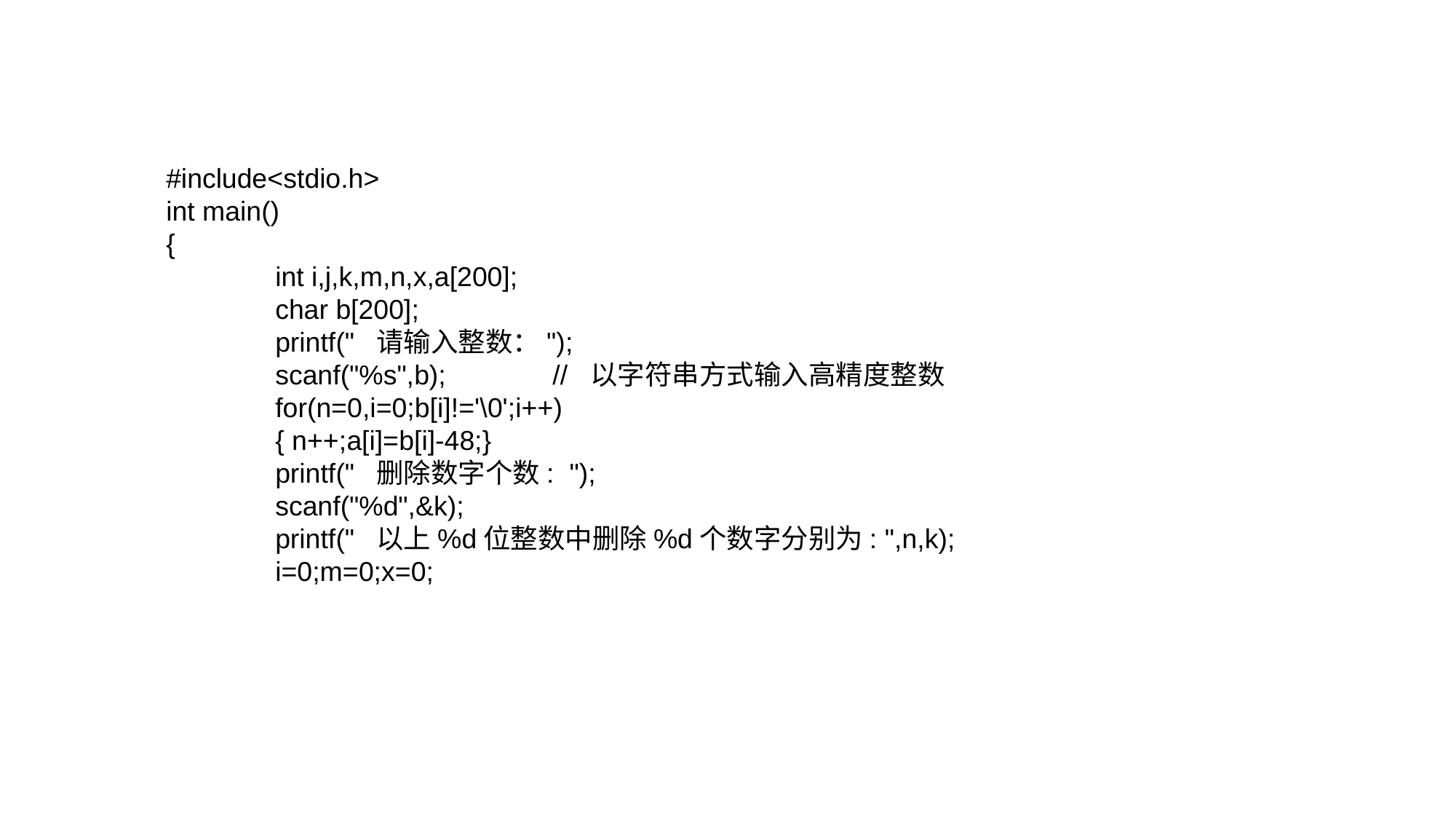

#include<stdio.h>
int main()
{
	int i,j,k,m,n,x,a[200];
	char b[200];
	printf("  请输入整数：");
	scanf("%s",b);              //  以字符串方式输入高精度整数
	for(n=0,i=0;b[i]!='\0';i++)
	{ n++;a[i]=b[i]-48;}
	printf("  删除数字个数:  ");
	scanf("%d",&k);
	printf("  以上%d位整数中删除%d个数字分别为: ",n,k);
	i=0;m=0;x=0;